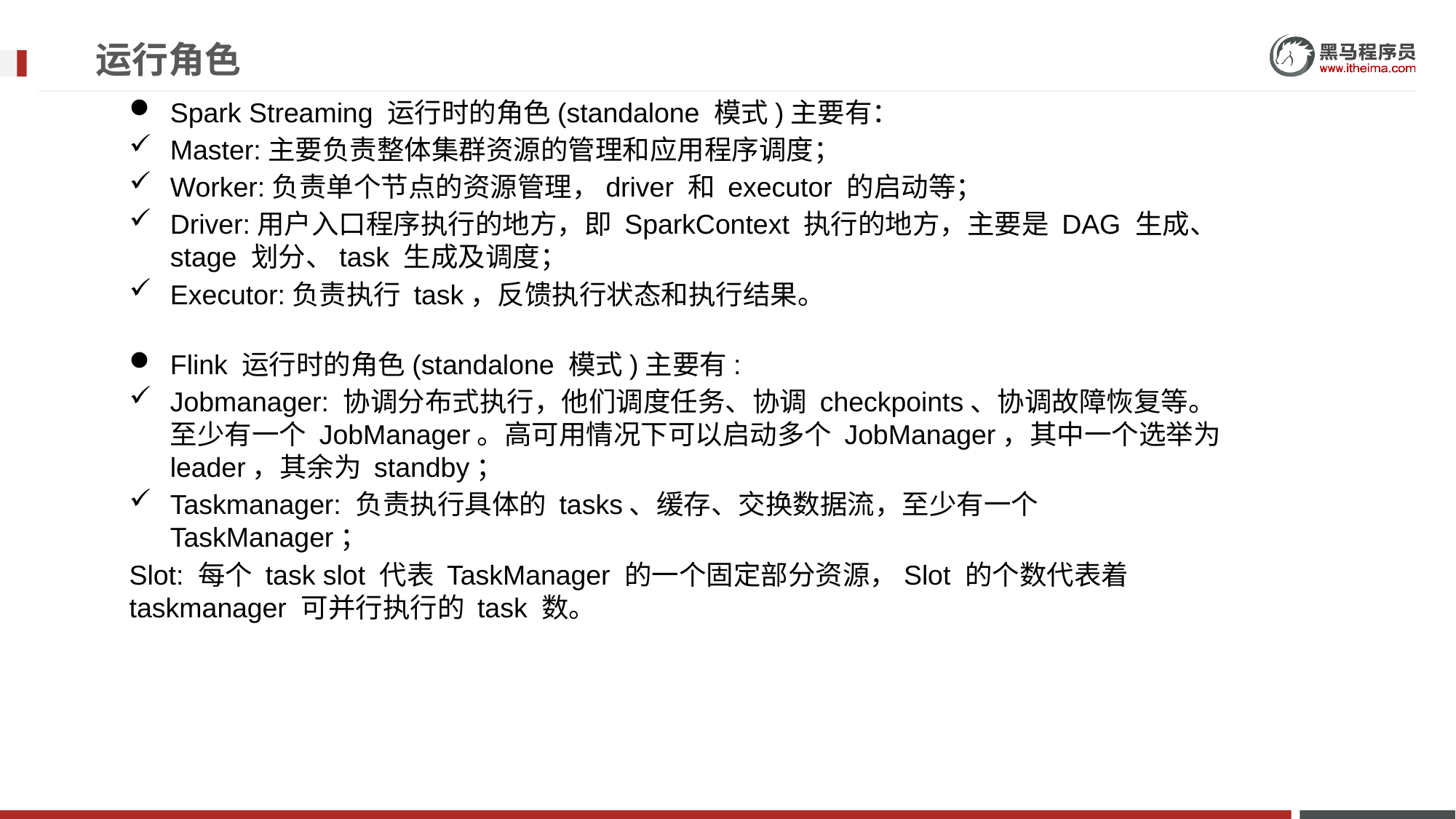

# 运行角色
Spark Streaming 运行时的角色(standalone 模式)主要有：
Master:主要负责整体集群资源的管理和应用程序调度；
Worker:负责单个节点的资源管理，driver 和 executor 的启动等；
Driver:用户入口程序执行的地方，即 SparkContext 执行的地方，主要是 DAG 生成、stage 划分、task 生成及调度；
Executor:负责执行 task，反馈执行状态和执行结果。

Flink 运行时的角色(standalone 模式)主要有:
Jobmanager: 协调分布式执行，他们调度任务、协调 checkpoints、协调故障恢复等。至少有一个 JobManager。高可用情况下可以启动多个 JobManager，其中一个选举为 leader，其余为 standby；
Taskmanager: 负责执行具体的 tasks、缓存、交换数据流，至少有一个 TaskManager；
Slot: 每个 task slot 代表 TaskManager 的一个固定部分资源，Slot 的个数代表着 taskmanager 可并行执行的 task 数。